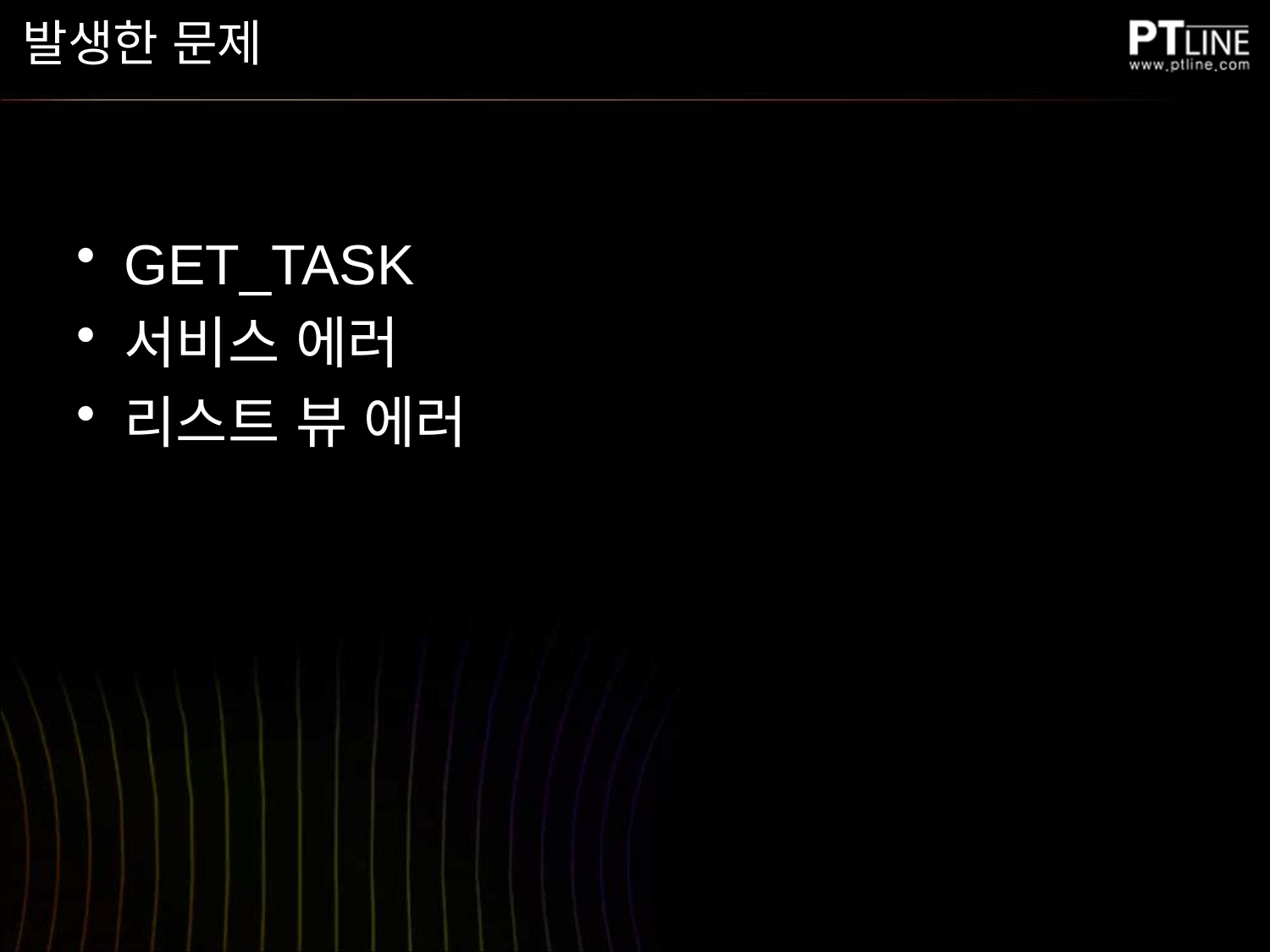

# 발생한 문제
GET_TASK
서비스 에러
리스트 뷰 에러